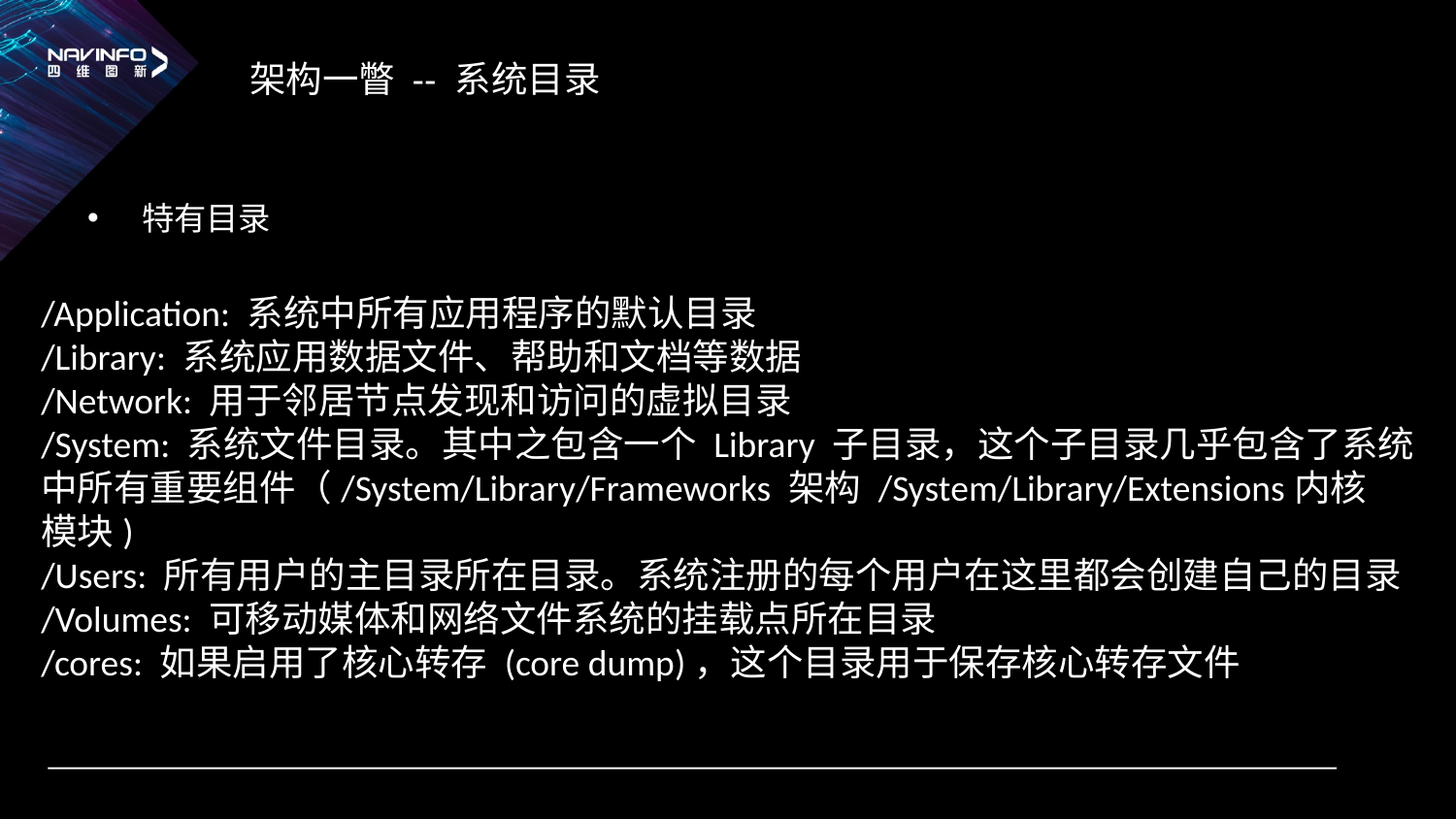

# 架构一瞥 -- 系统目录
特有目录
/Application: 系统中所有应用程序的默认目录
/Library: 系统应用数据文件、帮助和文档等数据
/Network: 用于邻居节点发现和访问的虚拟目录
/System: 系统文件目录。其中之包含一个 Library 子目录，这个子目录几乎包含了系统
中所有重要组件（/System/Library/Frameworks 架构 /System/Library/Extensions内核
模块)
/Users: 所有用户的主目录所在目录。系统注册的每个用户在这里都会创建自己的目录
/Volumes: 可移动媒体和网络文件系统的挂载点所在目录
/cores: 如果启用了核心转存 (core dump)，这个目录用于保存核心转存文件